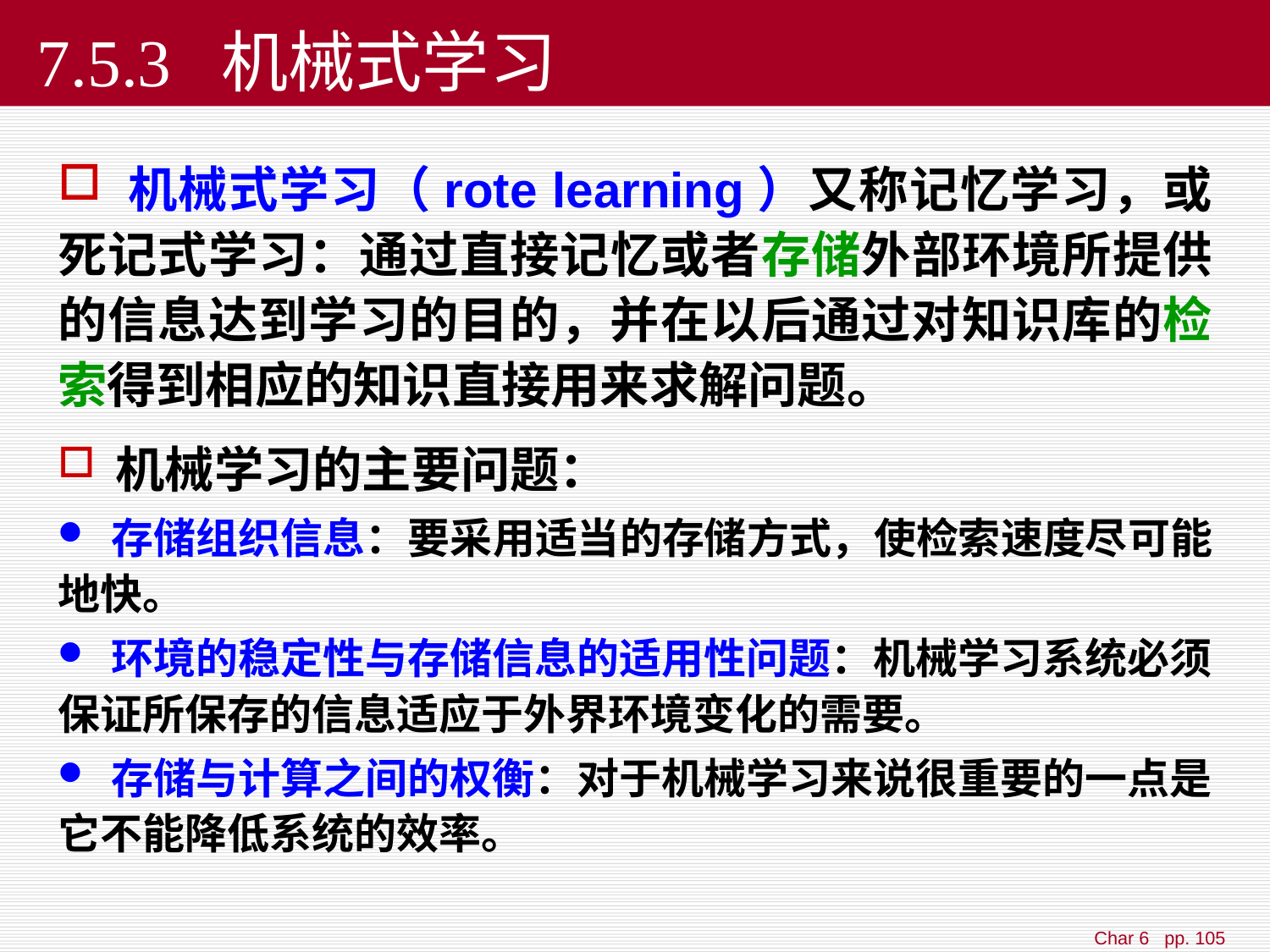

# 7.5.3  机械式学习
 机械式学习（rote learning）又称记忆学习，或死记式学习：通过直接记忆或者存储外部环境所提供的信息达到学习的目的，并在以后通过对知识库的检索得到相应的知识直接用来求解问题。
 机械学习的主要问题：
 存储组织信息：要采用适当的存储方式，使检索速度尽可能地快。
 环境的稳定性与存储信息的适用性问题：机械学习系统必须保证所保存的信息适应于外界环境变化的需要。
 存储与计算之间的权衡：对于机械学习来说很重要的一点是它不能降低系统的效率。
Char 6   pp. 105